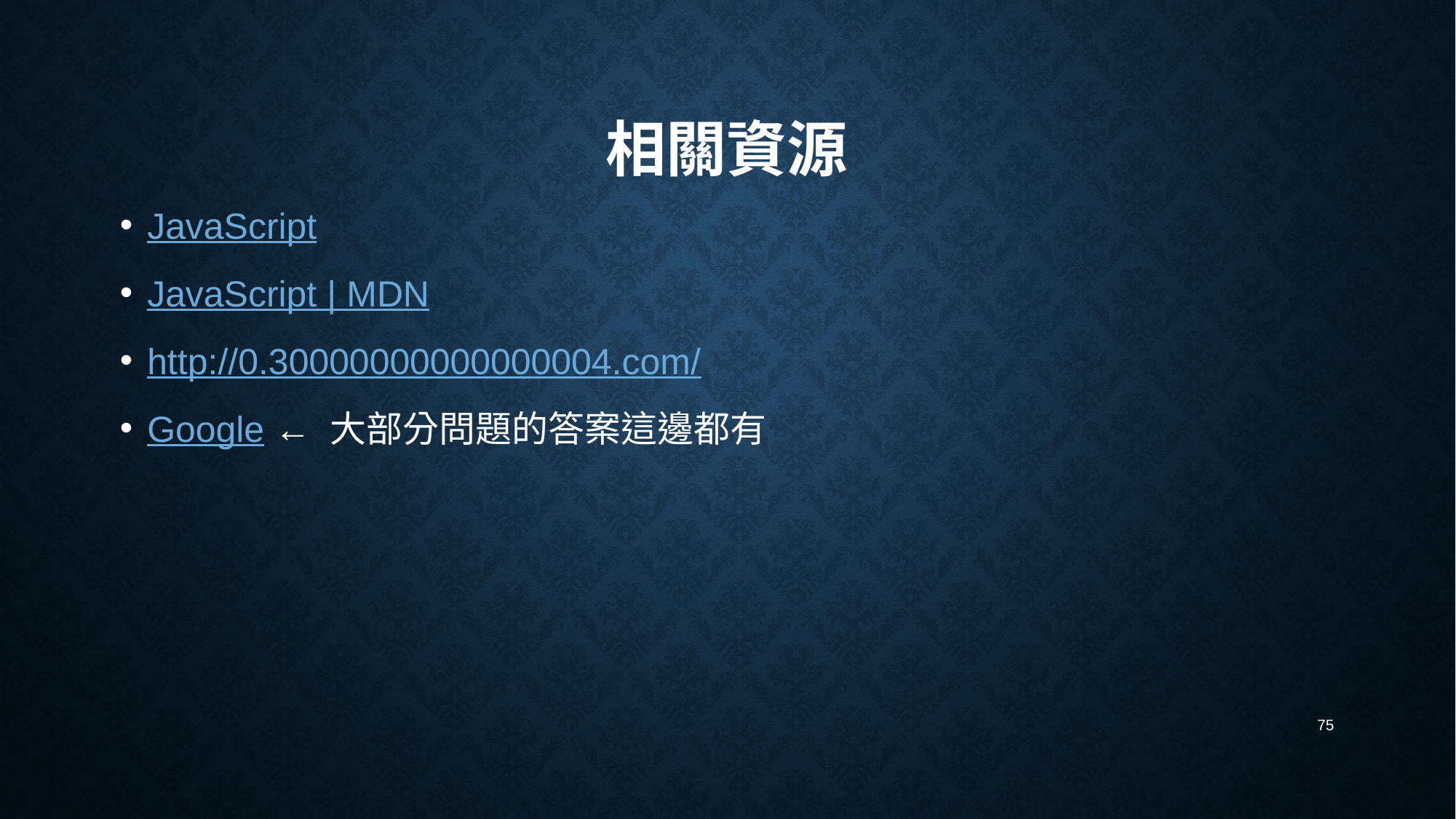

# 相關資源
JavaScript
JavaScript | MDN
http://0.30000000000000004.com/
Google ← 大部分問題的答案這邊都有

75